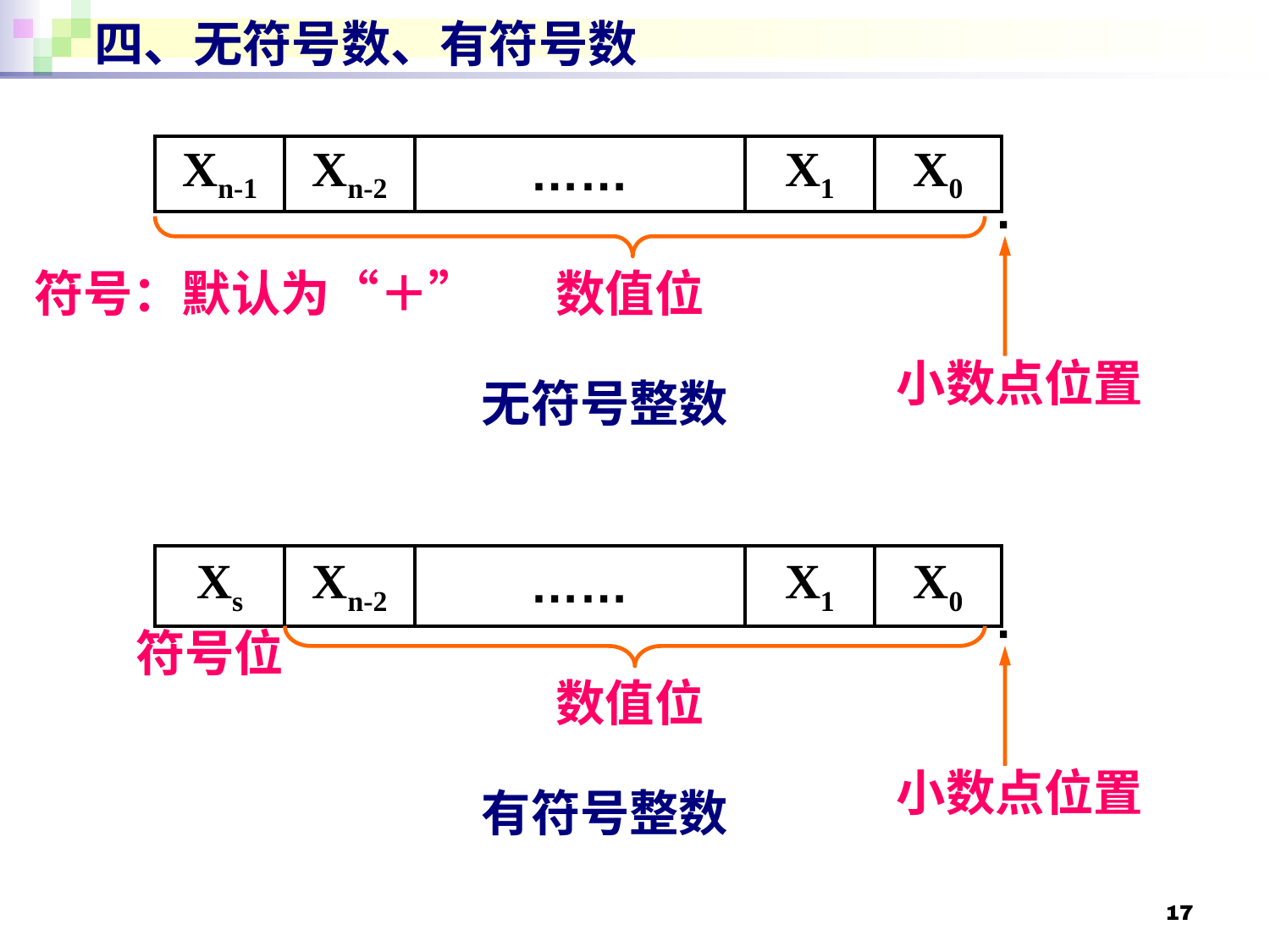

# 四、无符号数、有符号数
| Xn-1 | Xn-2 | …… | X1 | X0 |
| --- | --- | --- | --- | --- |
·

符号：默认为“＋”
数值位

小数点位置
无符号整数
| Xs | Xn-2 | …… | X1 | X0 |
| --- | --- | --- | --- | --- |
·
符号位

数值位
小数点位置
有符号整数
17